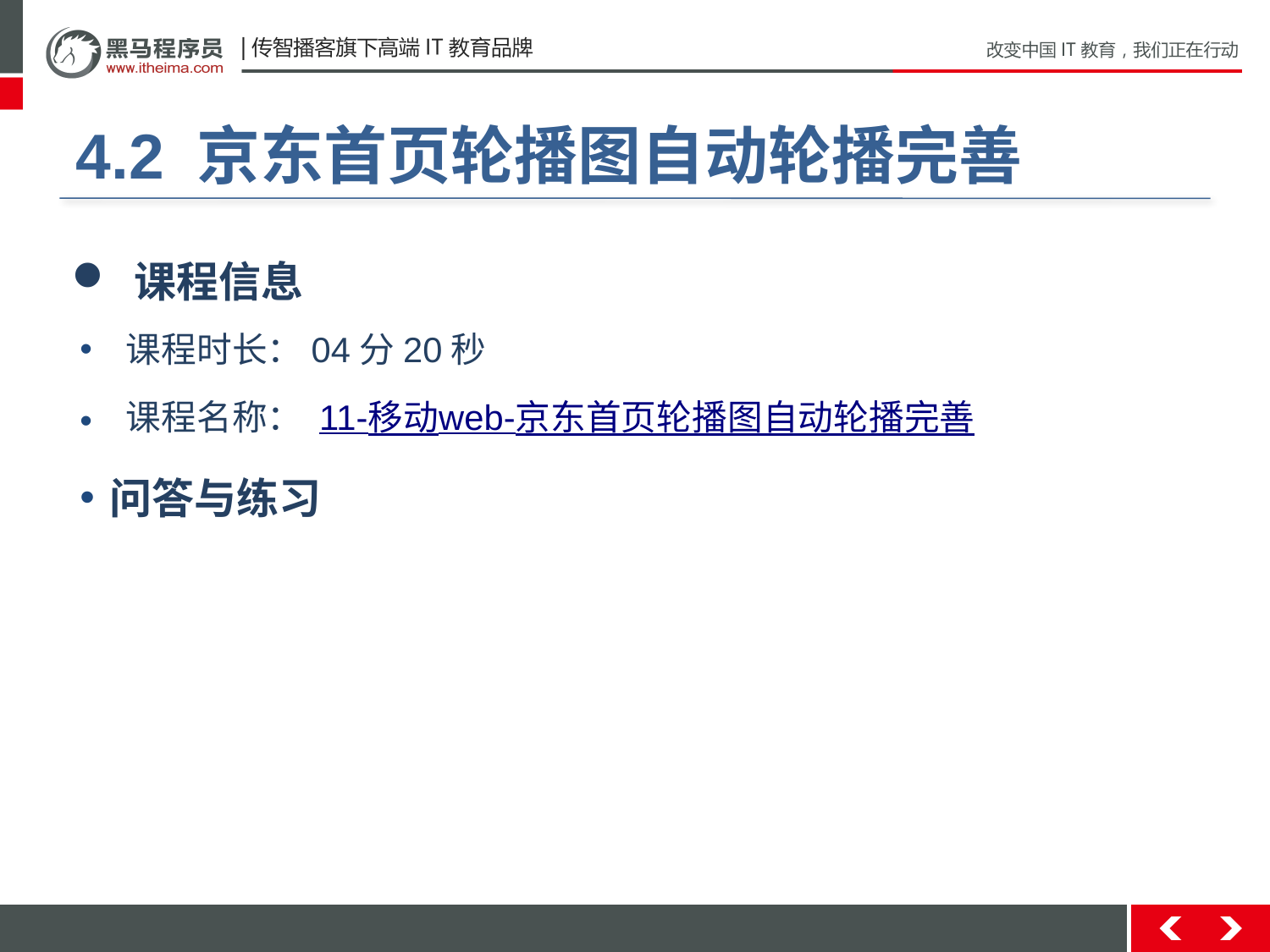

#
4.2 京东首页轮播图自动轮播完善
 课程信息
 课程时长：04分20秒
 课程名称： 11-移动web-京东首页轮播图自动轮播完善
问答与练习